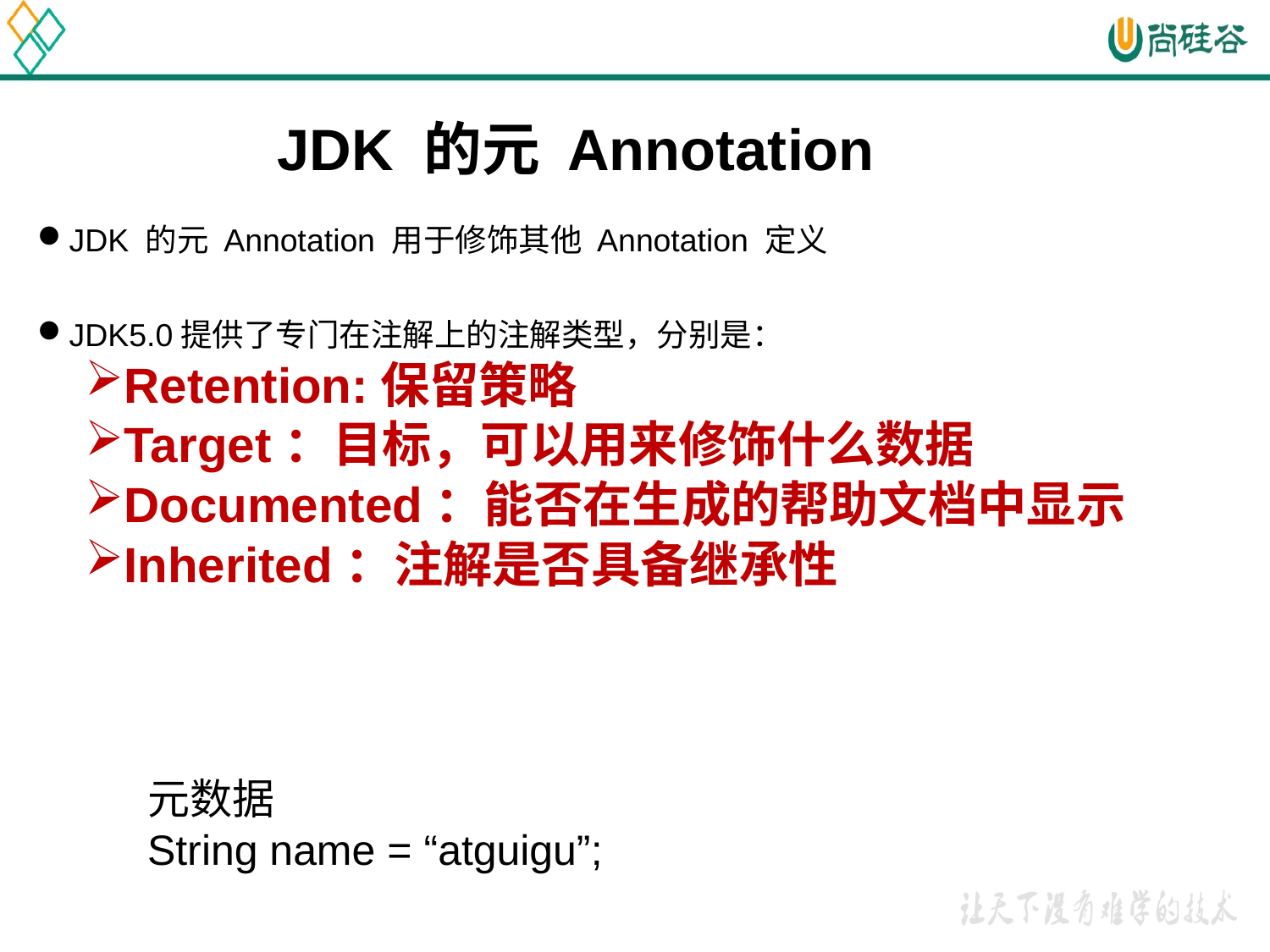

# JDK 的元 Annotation
JDK 的元 Annotation 用于修饰其他 Annotation 定义

JDK5.0提供了专门在注解上的注解类型，分别是：
Retention:保留策略
Target：目标，可以用来修饰什么数据
Documented：能否在生成的帮助文档中显示
Inherited：注解是否具备继承性
元数据
String name = “atguigu”;